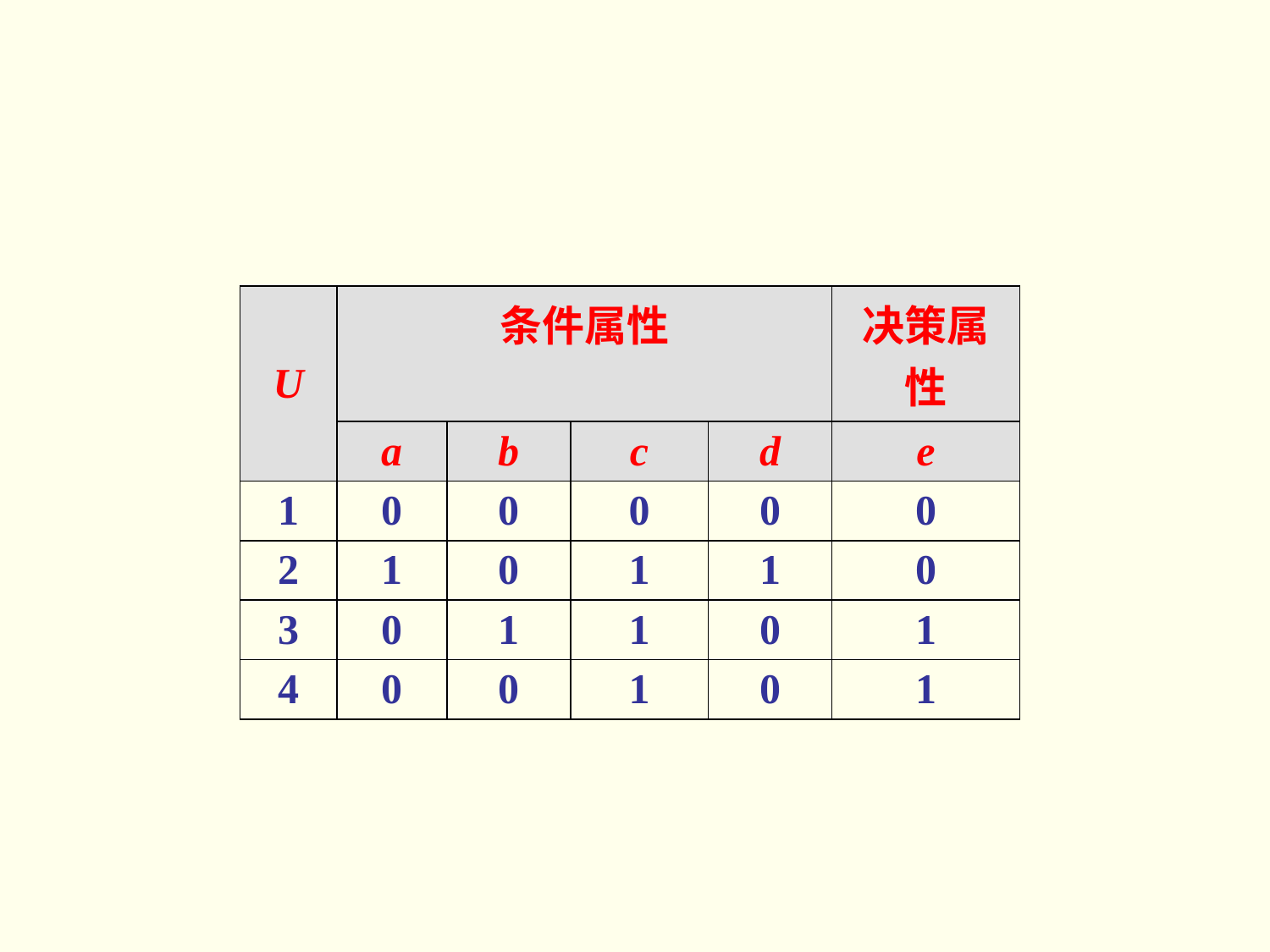

| U | 条件属性 |  |  |  | 决策属性 |
| --- | --- | --- | --- | --- | --- |
|  | a | b | c | d | e |
| 1 | 0 | 0 | 0 | 0 | 0 |
| 2 | 1 | 0 | 1 | 1 | 0 |
| 3 | 0 | 1 | 1 | 0 | 1 |
| 4 | 0 | 0 | 1 | 0 | 1 |